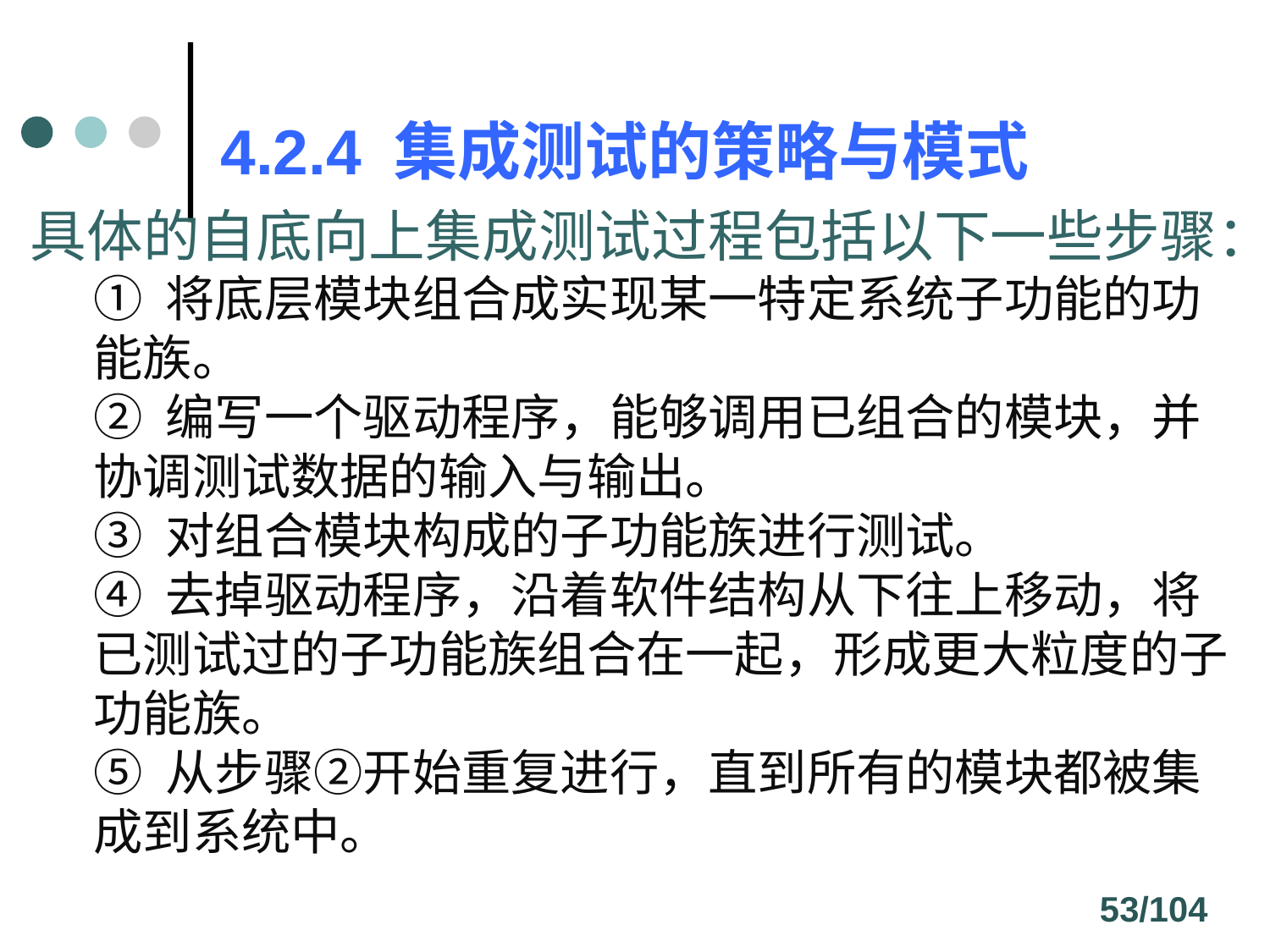

# 4.2.4 集成测试的策略与模式
具体的自底向上集成测试过程包括以下一些步骤：
① 将底层模块组合成实现某一特定系统子功能的功能族。
② 编写一个驱动程序，能够调用已组合的模块，并协调测试数据的输入与输出。
③ 对组合模块构成的子功能族进行测试。
④ 去掉驱动程序，沿着软件结构从下往上移动，将已测试过的子功能族组合在一起，形成更大粒度的子功能族。
⑤ 从步骤②开始重复进行，直到所有的模块都被集成到系统中。
53/104